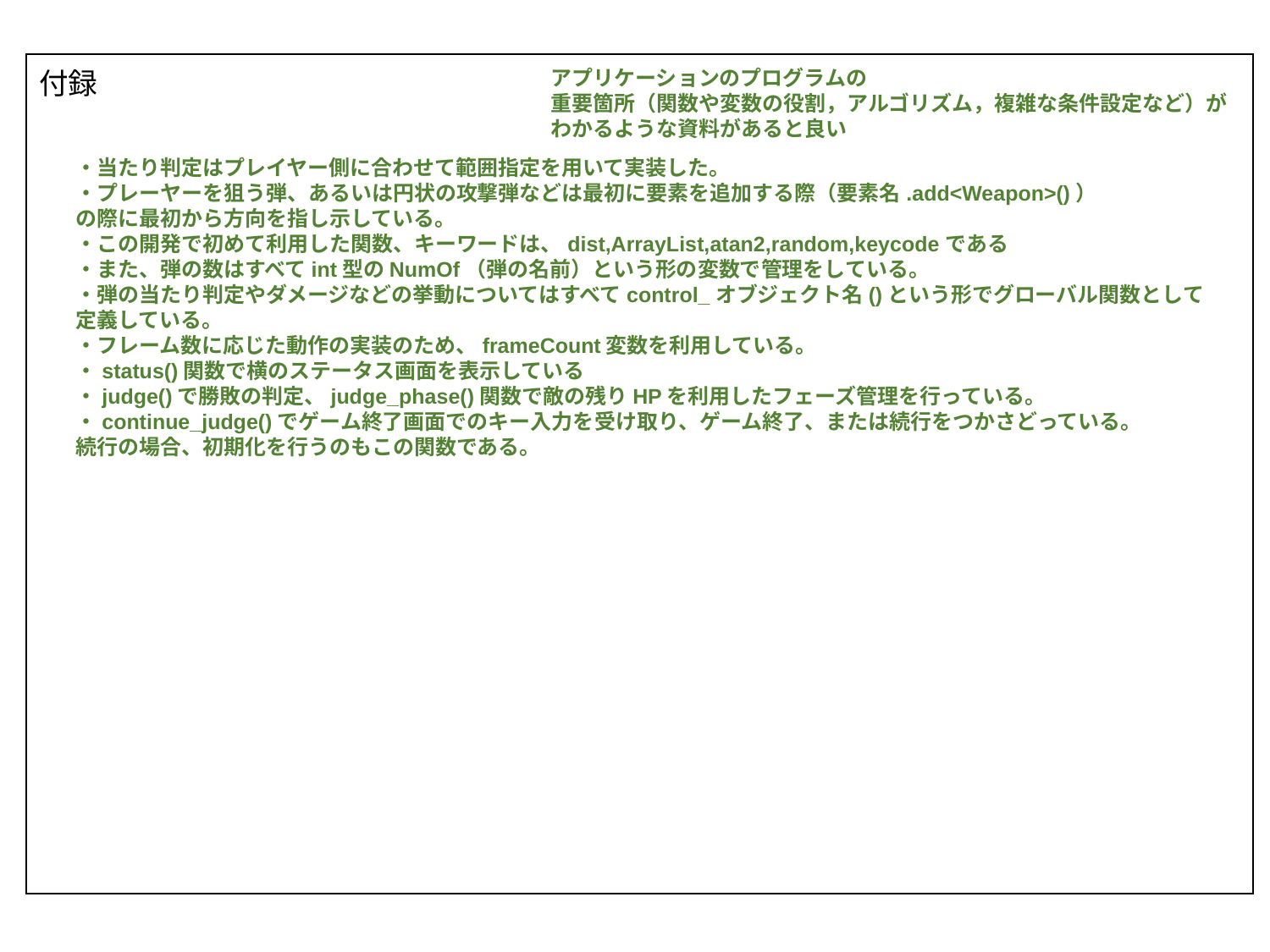

付録
アプリケーションのプログラムの
重要箇所（関数や変数の役割，アルゴリズム，複雑な条件設定など）が
わかるような資料があると良い
・当たり判定はプレイヤー側に合わせて範囲指定を用いて実装した。
・プレーヤーを狙う弾、あるいは円状の攻撃弾などは最初に要素を追加する際（要素名.add<Weapon>()）
の際に最初から方向を指し示している。
・この開発で初めて利用した関数、キーワードは、dist,ArrayList,atan2,random,keycodeである
・また、弾の数はすべてint型のNumOf（弾の名前）という形の変数で管理をしている。
・弾の当たり判定やダメージなどの挙動についてはすべてcontrol_オブジェクト名()という形でグローバル関数として
定義している。
・フレーム数に応じた動作の実装のため、frameCount変数を利用している。
・status()関数で横のステータス画面を表示している
・judge()で勝敗の判定、judge_phase()関数で敵の残りHPを利用したフェーズ管理を行っている。
・continue_judge()でゲーム終了画面でのキー入力を受け取り、ゲーム終了、または続行をつかさどっている。
続行の場合、初期化を行うのもこの関数である。